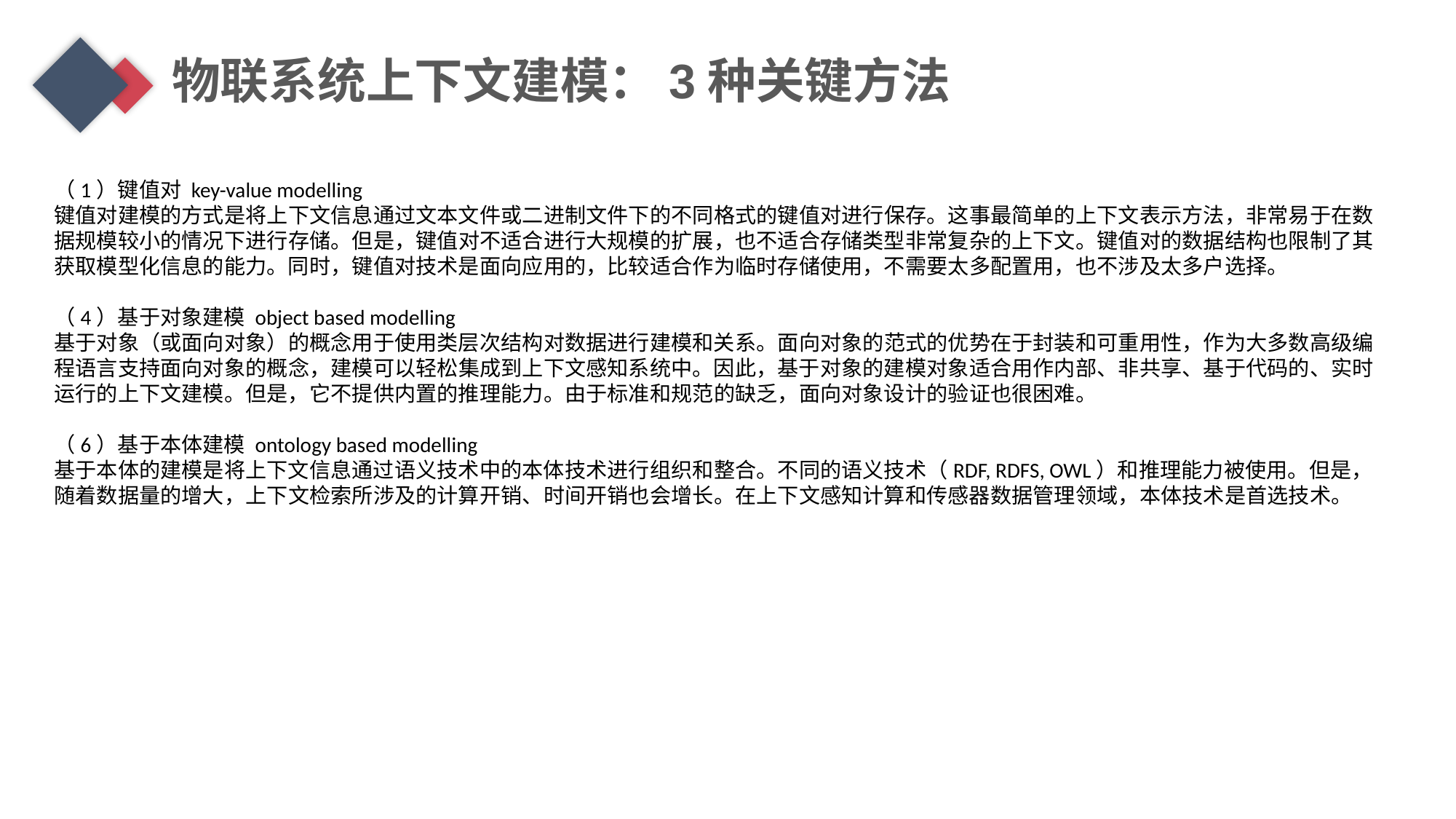

物联系统上下文建模：3种关键方法

（1）键值对 key-value modelling
键值对建模的方式是将上下文信息通过文本文件或二进制文件下的不同格式的键值对进行保存。这事最简单的上下文表示方法，非常易于在数据规模较小的情况下进行存储。但是，键值对不适合进行大规模的扩展，也不适合存储类型非常复杂的上下文。键值对的数据结构也限制了其获取模型化信息的能力。同时，键值对技术是面向应用的，比较适合作为临时存储使用，不需要太多配置用，也不涉及太多户选择。

（4）基于对象建模 object based modelling
基于对象（或面向对象）的概念用于使用类层次结构对数据进行建模和关系。面向对象的范式的优势在于封装和可重用性，作为大多数高级编程语言支持面向对象的概念，建模可以轻松集成到上下文感知系统中。因此，基于对象的建模对象适合用作内部、非共享、基于代码的、实时运行的上下文建模。但是，它不提供内置的推理能力。由于标准和规范的缺乏，面向对象设计的验证也很困难。

（6）基于本体建模 ontology based modelling
基于本体的建模是将上下文信息通过语义技术中的本体技术进行组织和整合。不同的语义技术（RDF, RDFS, OWL）和推理能力被使用。但是，随着数据量的增大，上下文检索所涉及的计算开销、时间开销也会增长。在上下文感知计算和传感器数据管理领域，本体技术是首选技术。